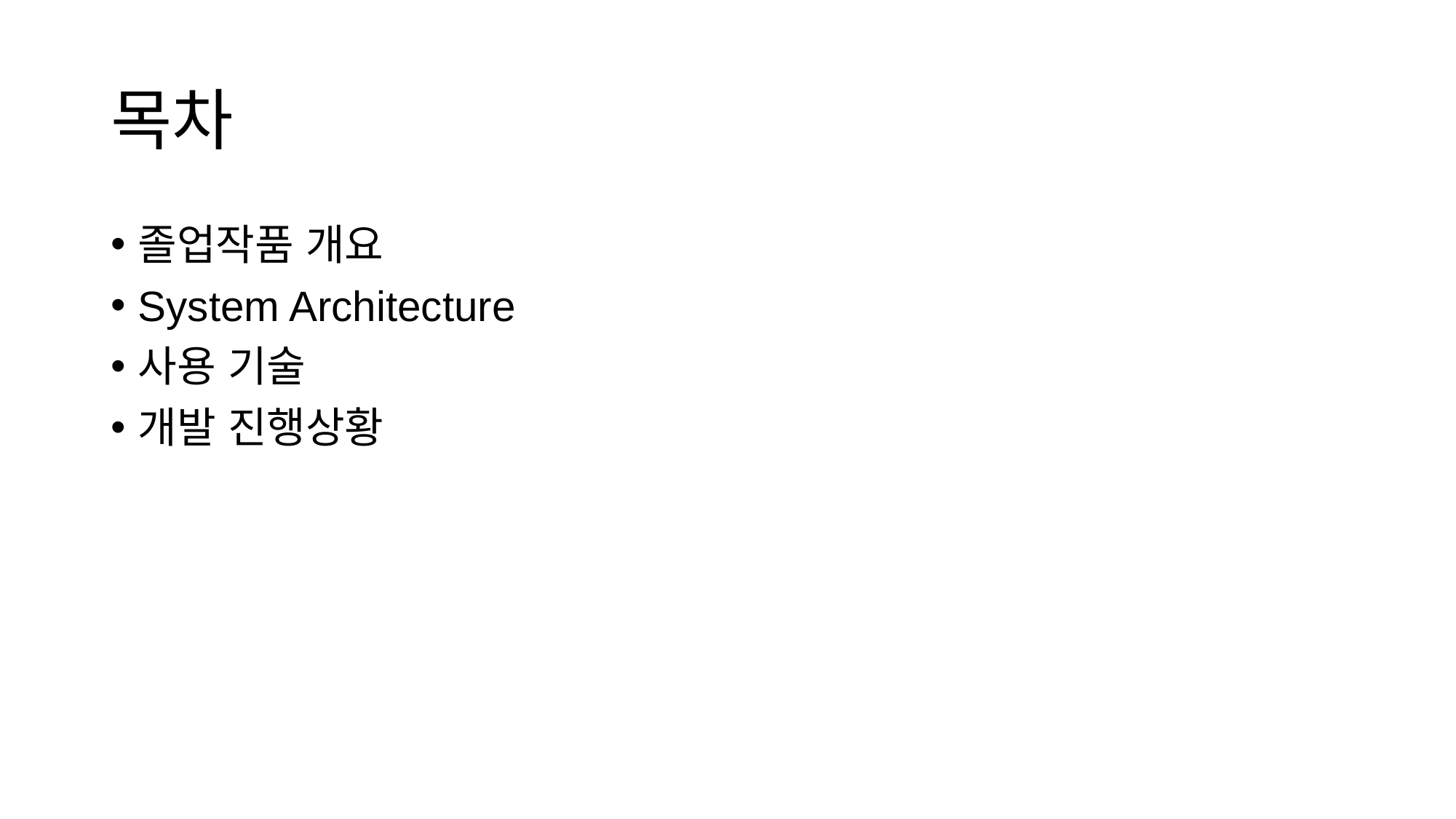

# 목차
졸업작품 개요
System Architecture
사용 기술
개발 진행상황